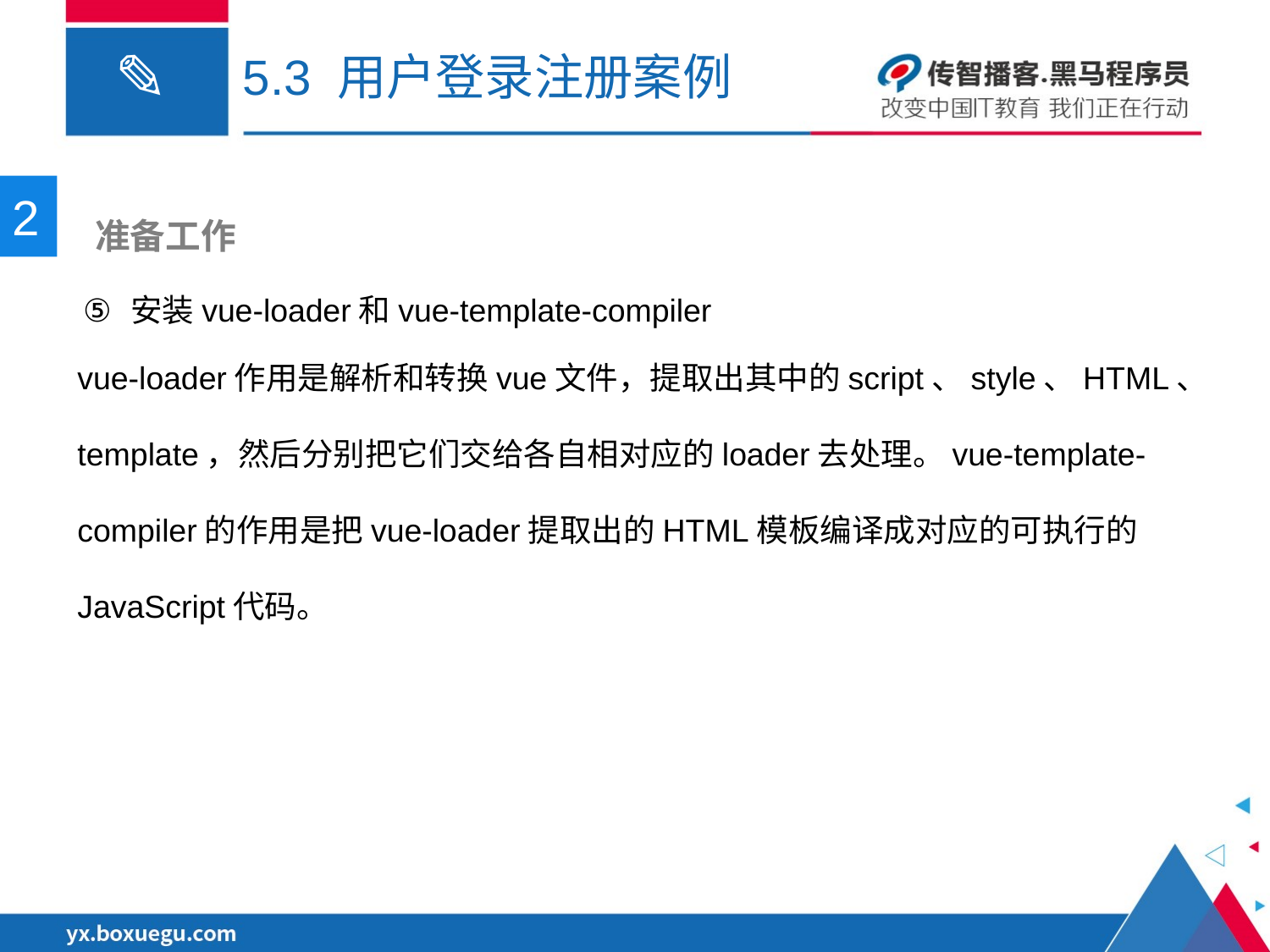

# 5.3 用户登录注册案例

2
  准备工作
安装vue-loader和vue-template-compiler
vue-loader作用是解析和转换vue文件，提取出其中的script、style、HTML、template，然后分别把它们交给各自相对应的loader去处理。vue-template-compiler的作用是把vue-loader提取出的HTML模板编译成对应的可执行的JavaScript代码。